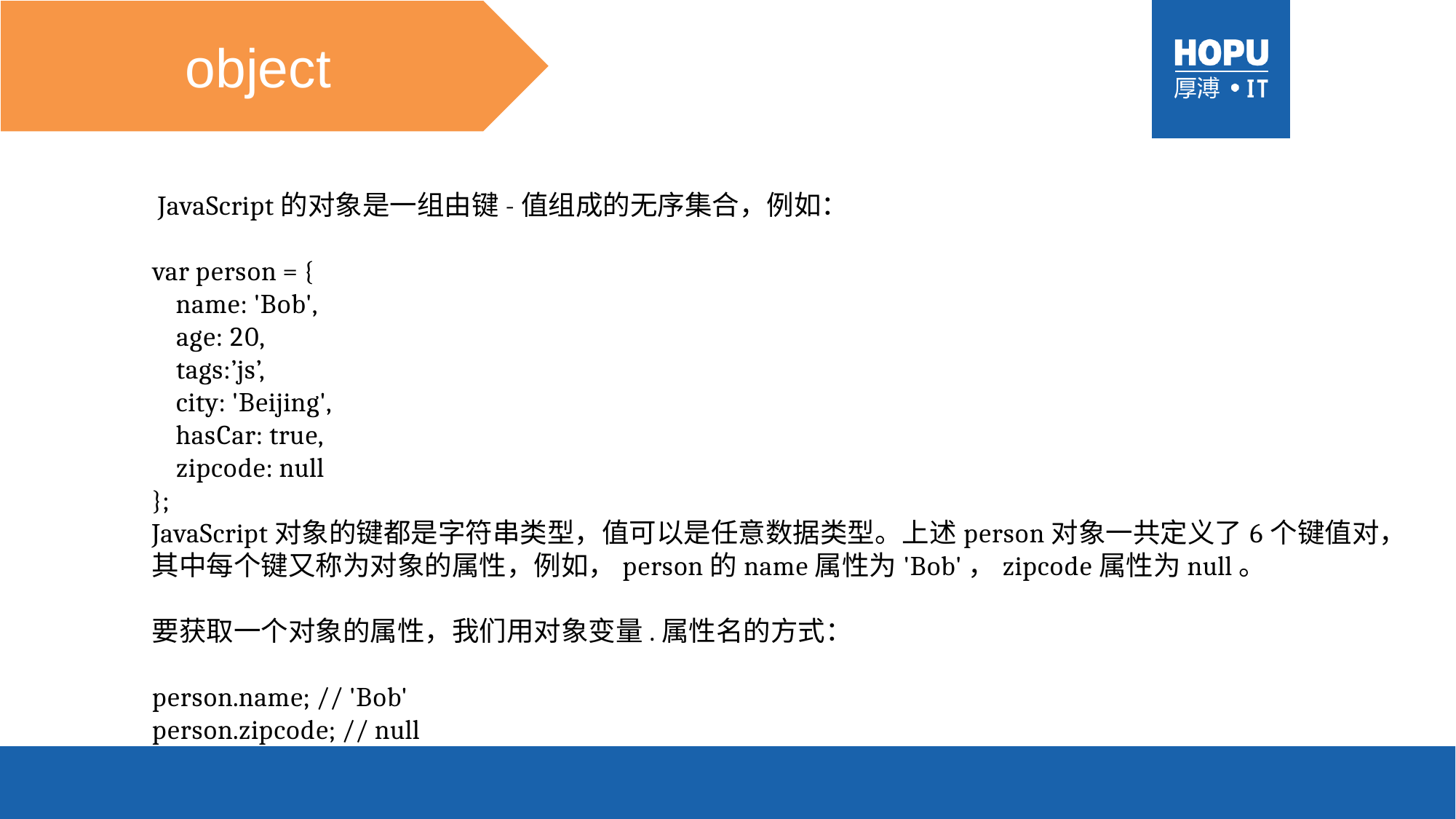

object
 JavaScript的对象是一组由键-值组成的无序集合，例如：

var person = {
    name: 'Bob',
    age: 20,
    tags:’js’,
    city: 'Beijing',
    hasCar: true,
    zipcode: null
};
JavaScript对象的键都是字符串类型，值可以是任意数据类型。上述person对象一共定义了6个键值对，
其中每个键又称为对象的属性，例如，person的name属性为'Bob'，zipcode属性为null。

要获取一个对象的属性，我们用对象变量.属性名的方式：

person.name; // 'Bob'
person.zipcode; // null